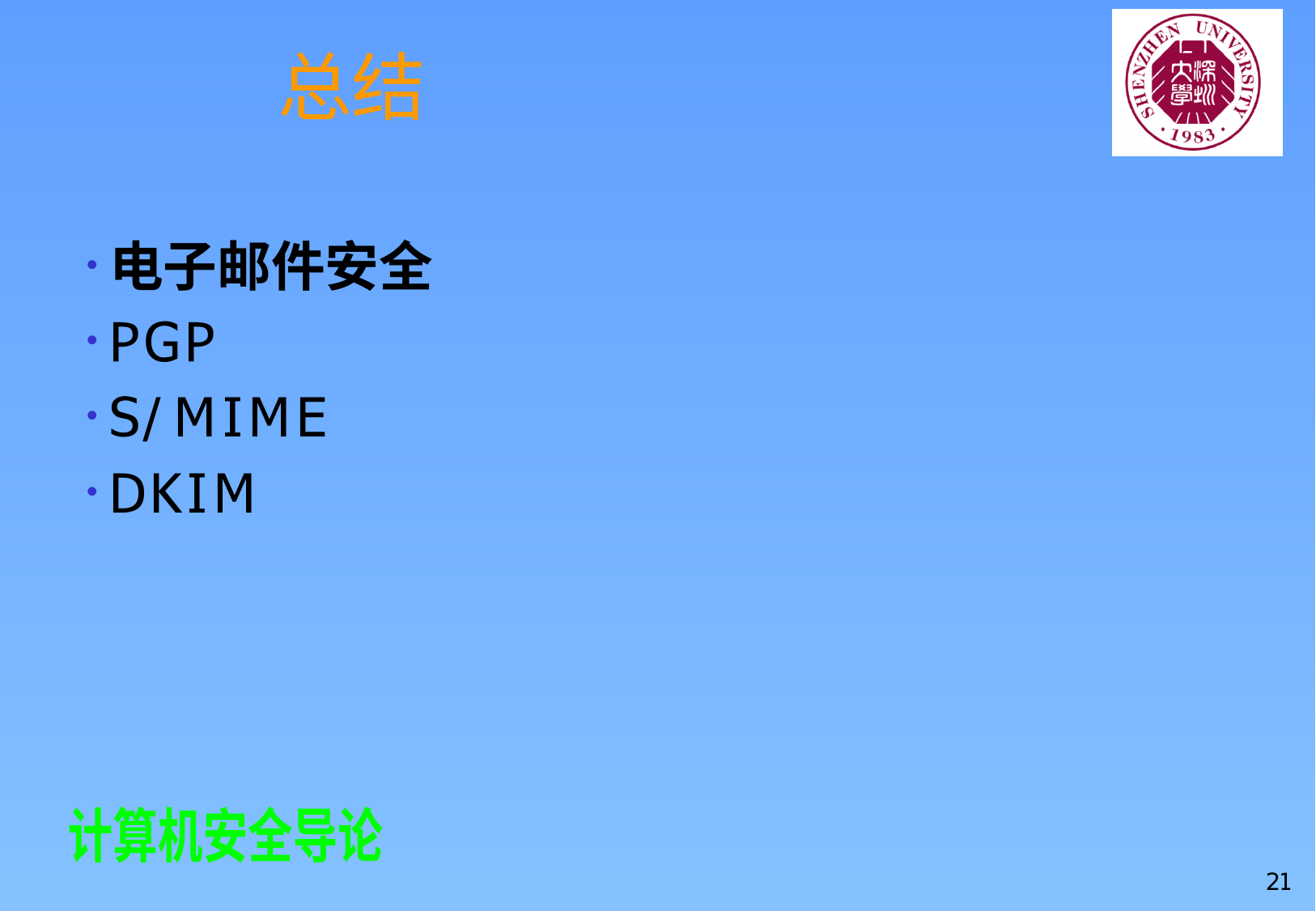

# 总结
电子邮件安全
PGP
S/MIME
DKIM

21